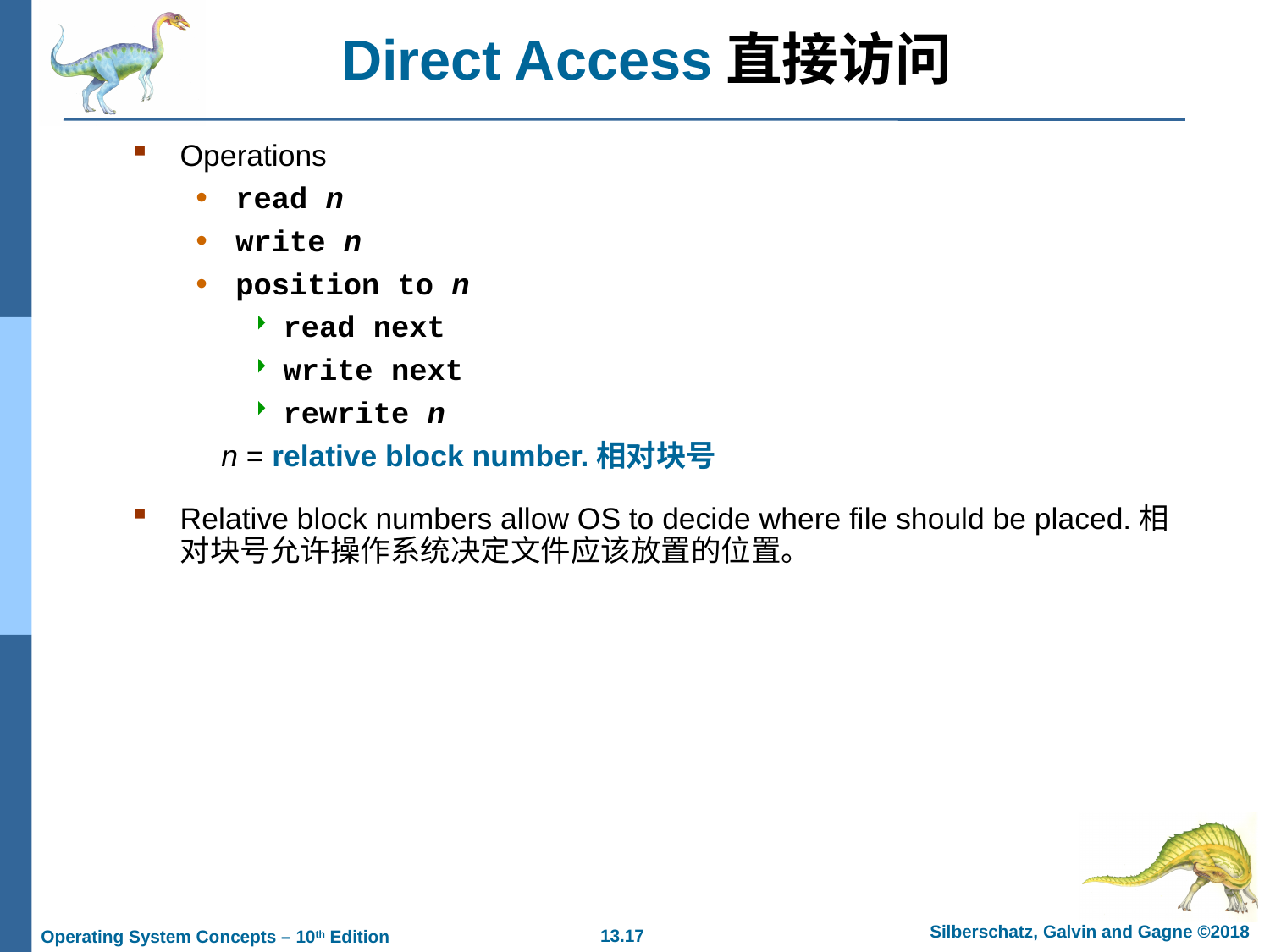

# Direct Access直接访问
Operations
read n
write n
position to n
read next
write next
rewrite n
	     n = relative block number.相对块号

Relative block numbers allow OS to decide where file should be placed.相对块号允许操作系统决定文件应该放置的位置。